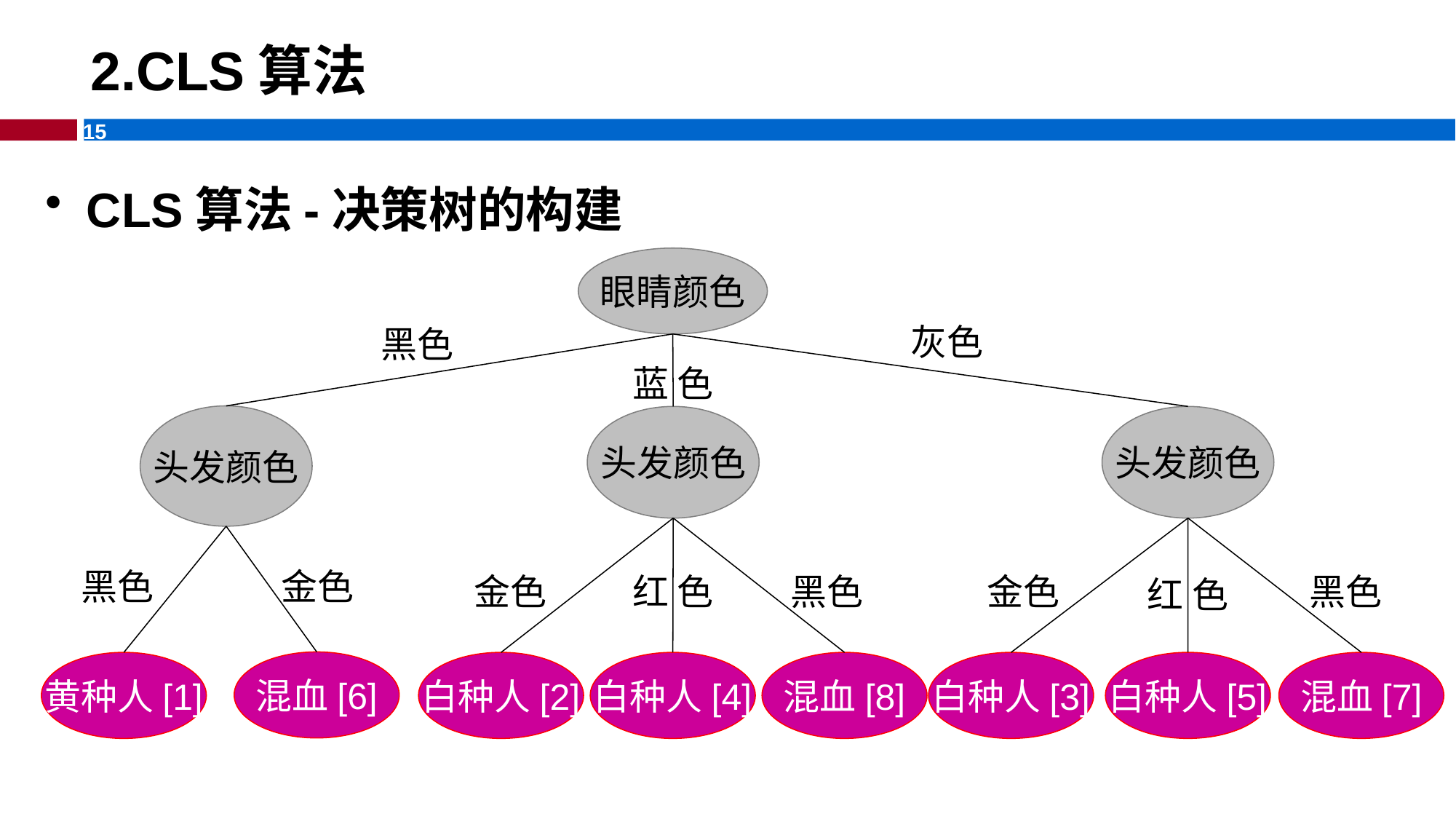

# 2.CLS算法
CLS算法-决策树的构建
眼睛颜色
灰色
黑色
蓝 色
头发颜色
头发颜色
头发颜色
金色
黑色
黑色
金色
红 色
黑色
金色
红 色
混血[6]
黄种人[1]
白种人[2]
白种人[4]
混血[8]
白种人[3]
白种人[5]
混血[7]